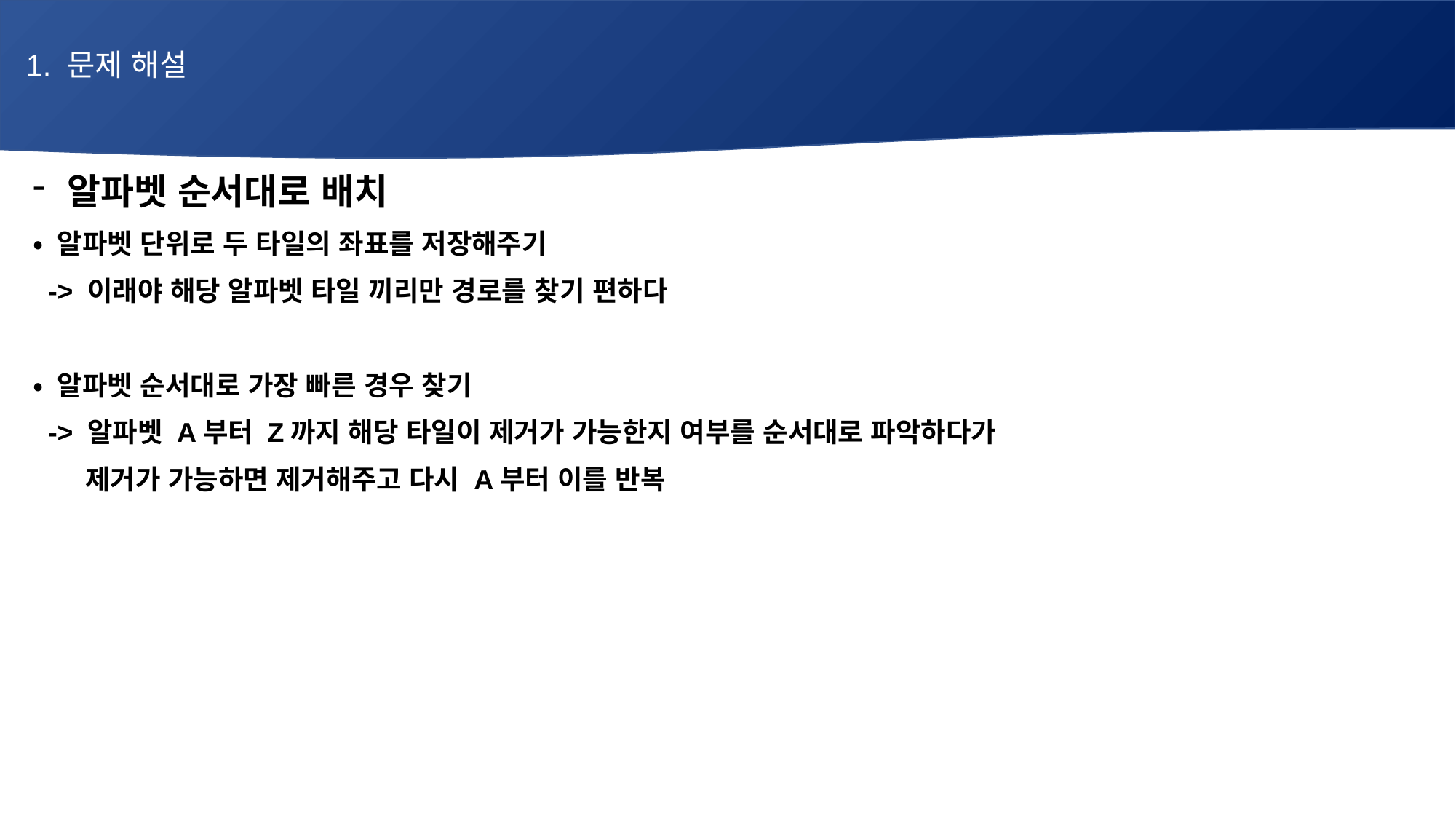

1. 문제 해설
알파벳 순서대로 배치
• 알파벳 단위로 두 타일의 좌표를 저장해주기
  -> 이래야 해당 알파벳 타일 끼리만 경로를 찾기 편하다

• 알파벳 순서대로 가장 빠른 경우 찾기
  -> 알파벳 A부터 Z까지 해당 타일이 제거가 가능한지 여부를 순서대로 파악하다가
      제거가 가능하면 제거해주고 다시 A부터 이를 반복